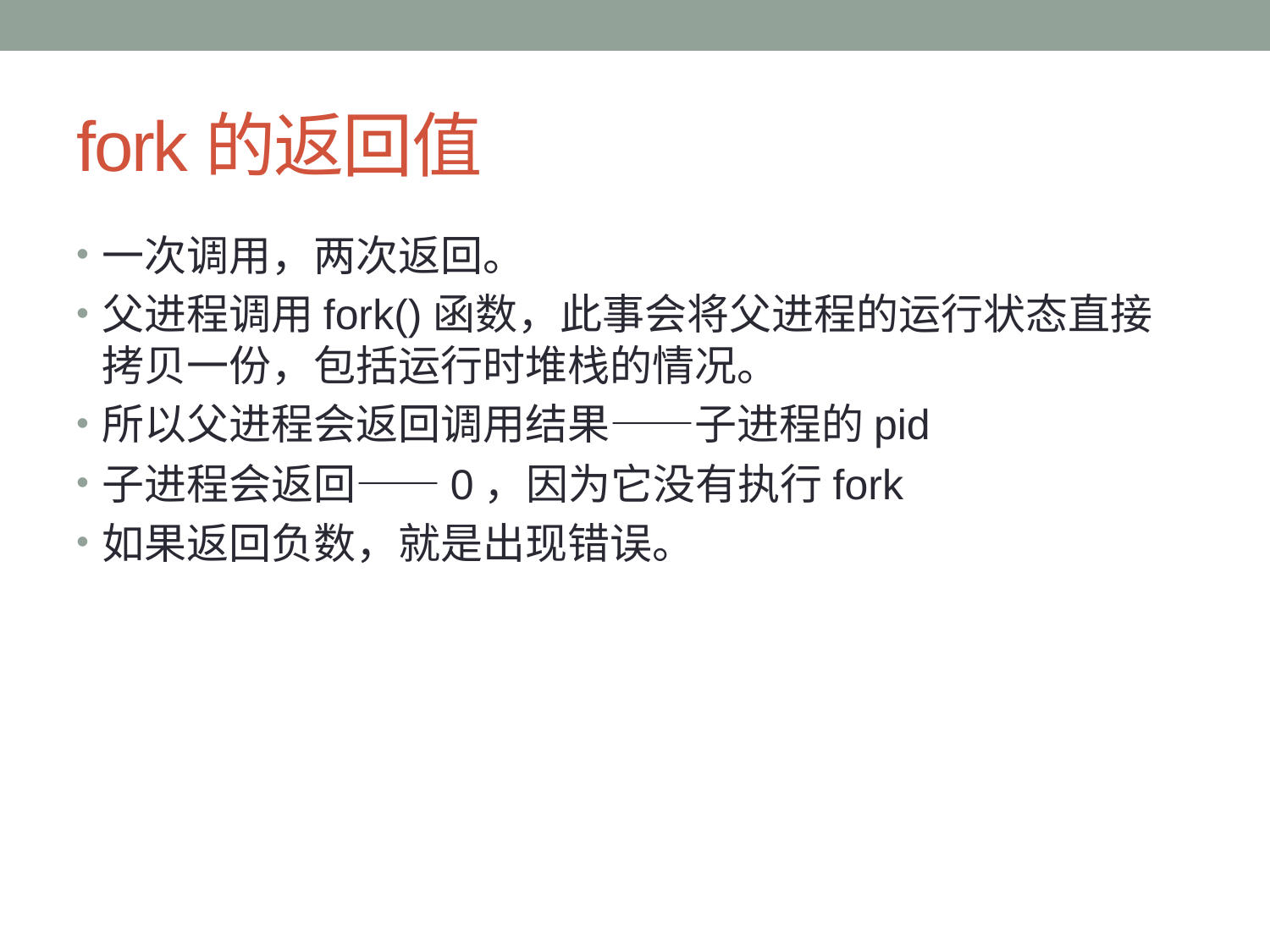

# fork的返回值
一次调用，两次返回。
父进程调用fork()函数，此事会将父进程的运行状态直接拷贝一份，包括运行时堆栈的情况。
所以父进程会返回调用结果——子进程的pid
子进程会返回——0，因为它没有执行fork
如果返回负数，就是出现错误。